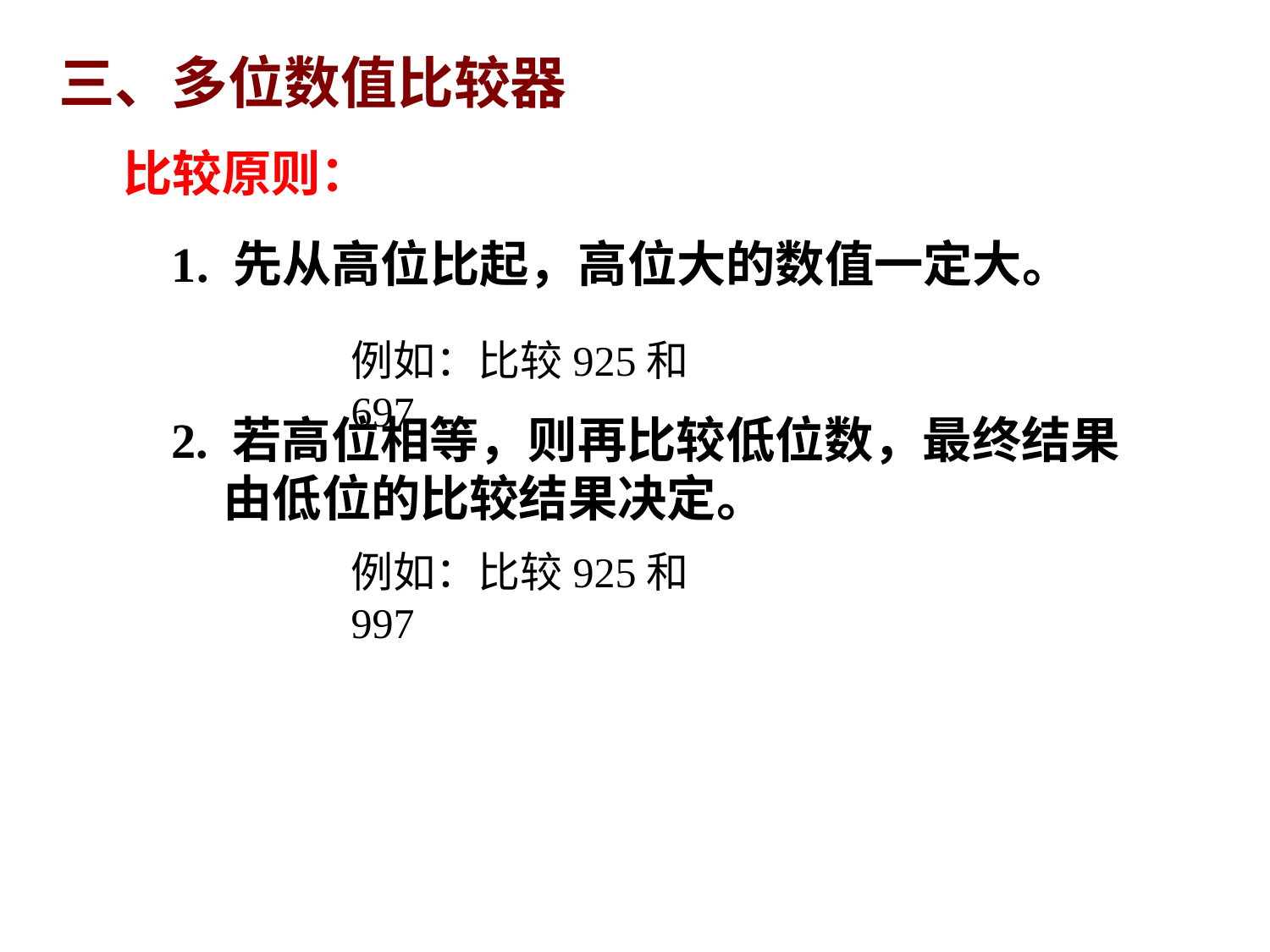

三、多位数值比较器
比较原则：
1. 先从高位比起，高位大的数值一定大。
例如：比较925和697
2. 若高位相等，则再比较低位数，最终结果由低位的比较结果决定。
例如：比较925和997